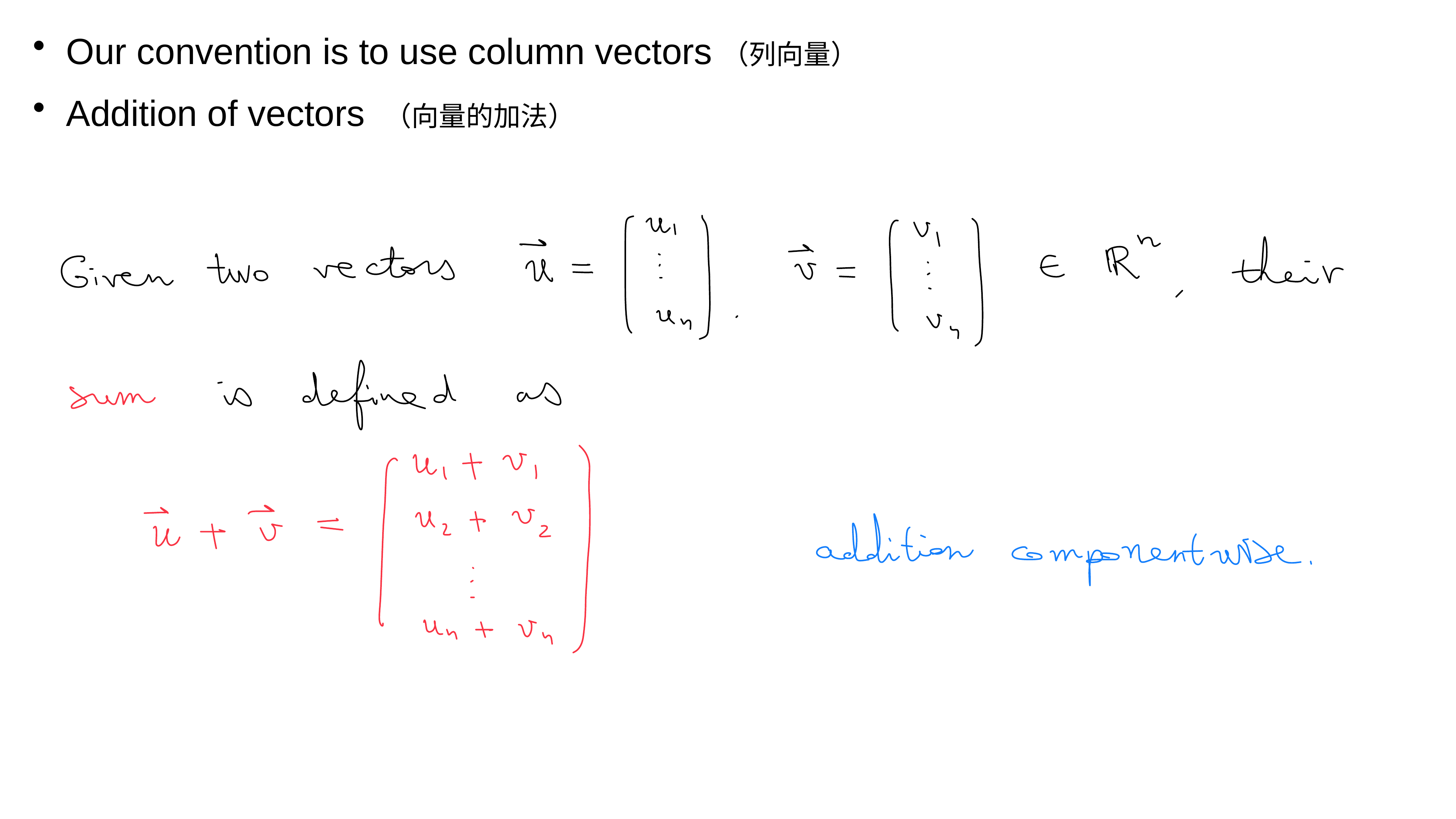

Our convention is to use column vectors（列向量）
Addition of vectors （向量的加法）